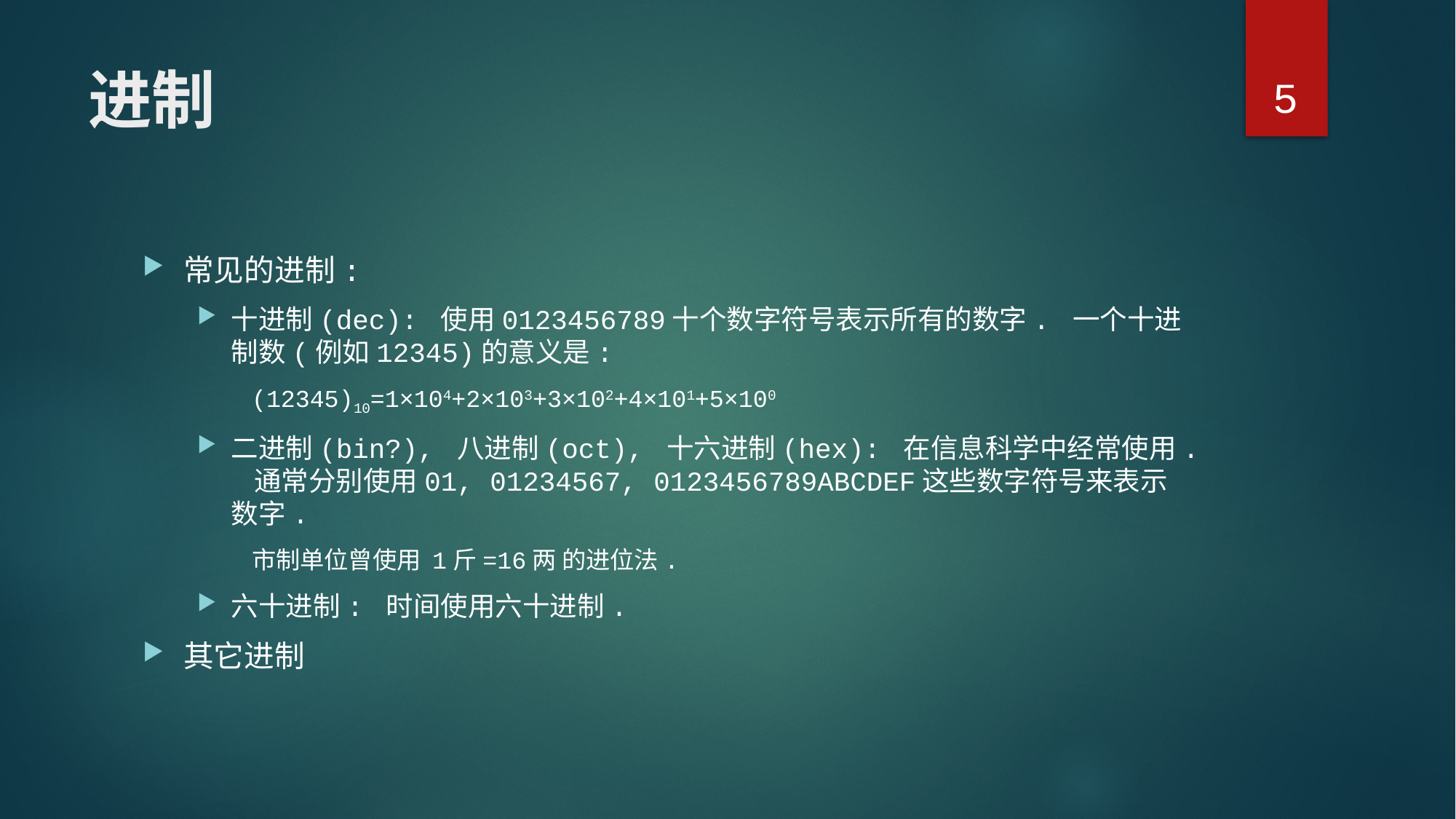

5
# 进制
常见的进制:
十进制(dec): 使用0123456789十个数字符号表示所有的数字. 一个十进制数(例如12345)的意义是:
(12345)10=1×104+2×103+3×102+4×101+5×100
二进制(bin?), 八进制(oct), 十六进制(hex): 在信息科学中经常使用. 通常分别使用01, 01234567, 0123456789ABCDEF这些数字符号来表示数字.
市制单位曾使用 1斤=16两 的进位法.
六十进制: 时间使用六十进制.
其它进制